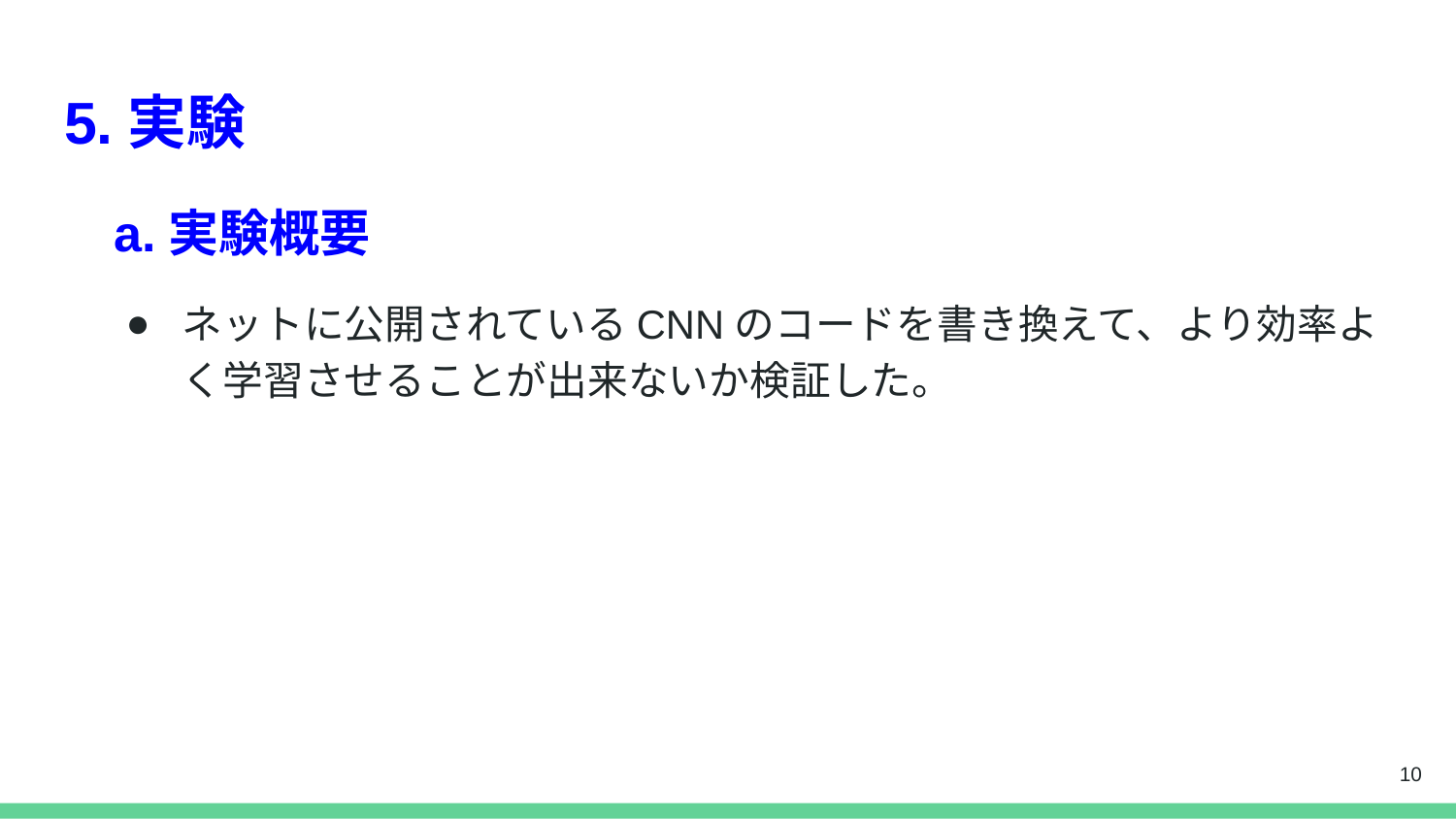

# 5.実験
a.実験概要
ネットに公開されているCNNのコードを書き換えて、より効率よく学習させることが出来ないか検証した。
10